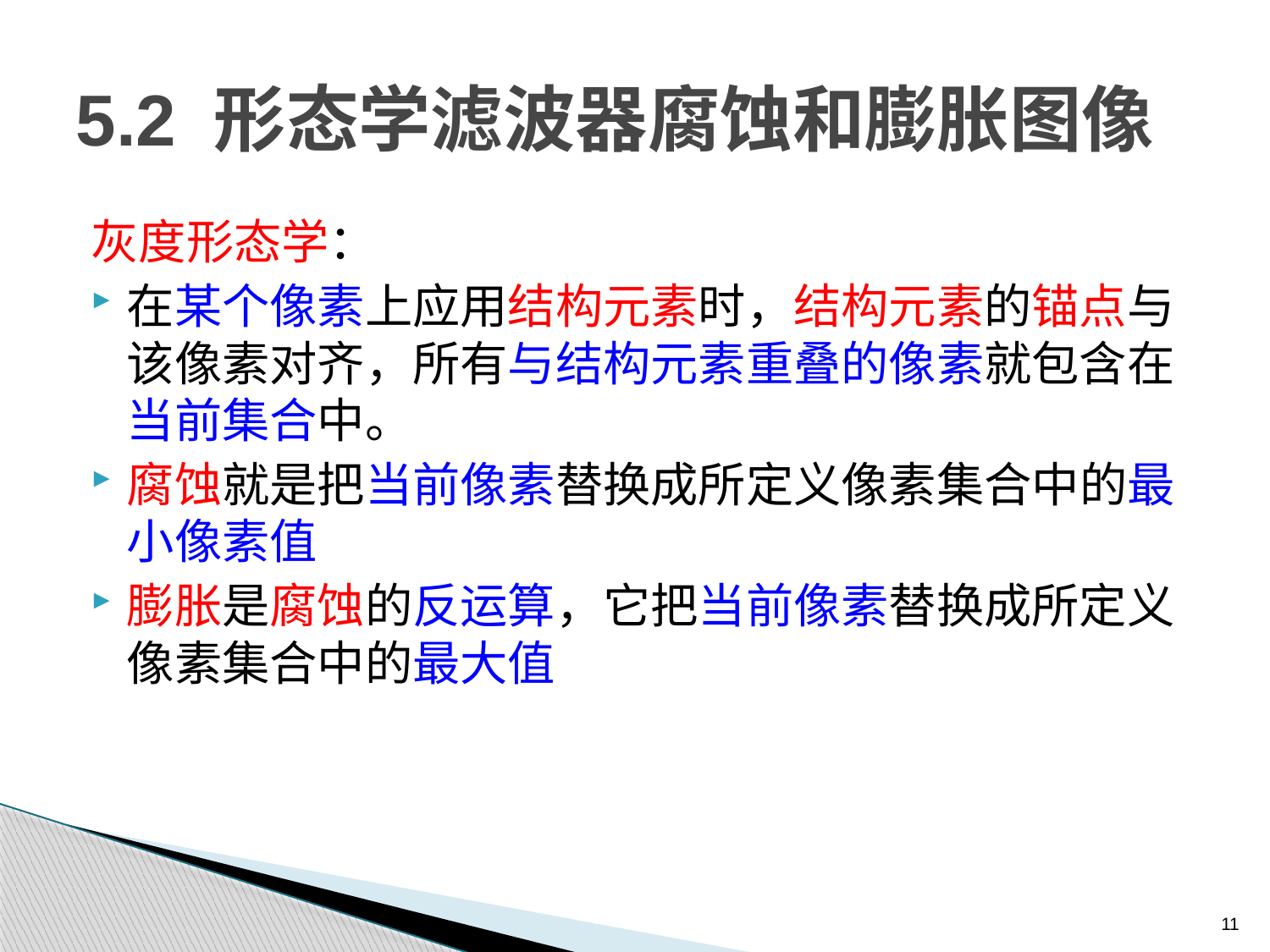

# 5.2 形态学滤波器腐蚀和膨胀图像
灰度形态学：
在某个像素上应用结构元素时，结构元素的锚点与该像素对齐，所有与结构元素重叠的像素就包含在当前集合中。
腐蚀就是把当前像素替换成所定义像素集合中的最小像素值
膨胀是腐蚀的反运算，它把当前像素替换成所定义像素集合中的最大值
11